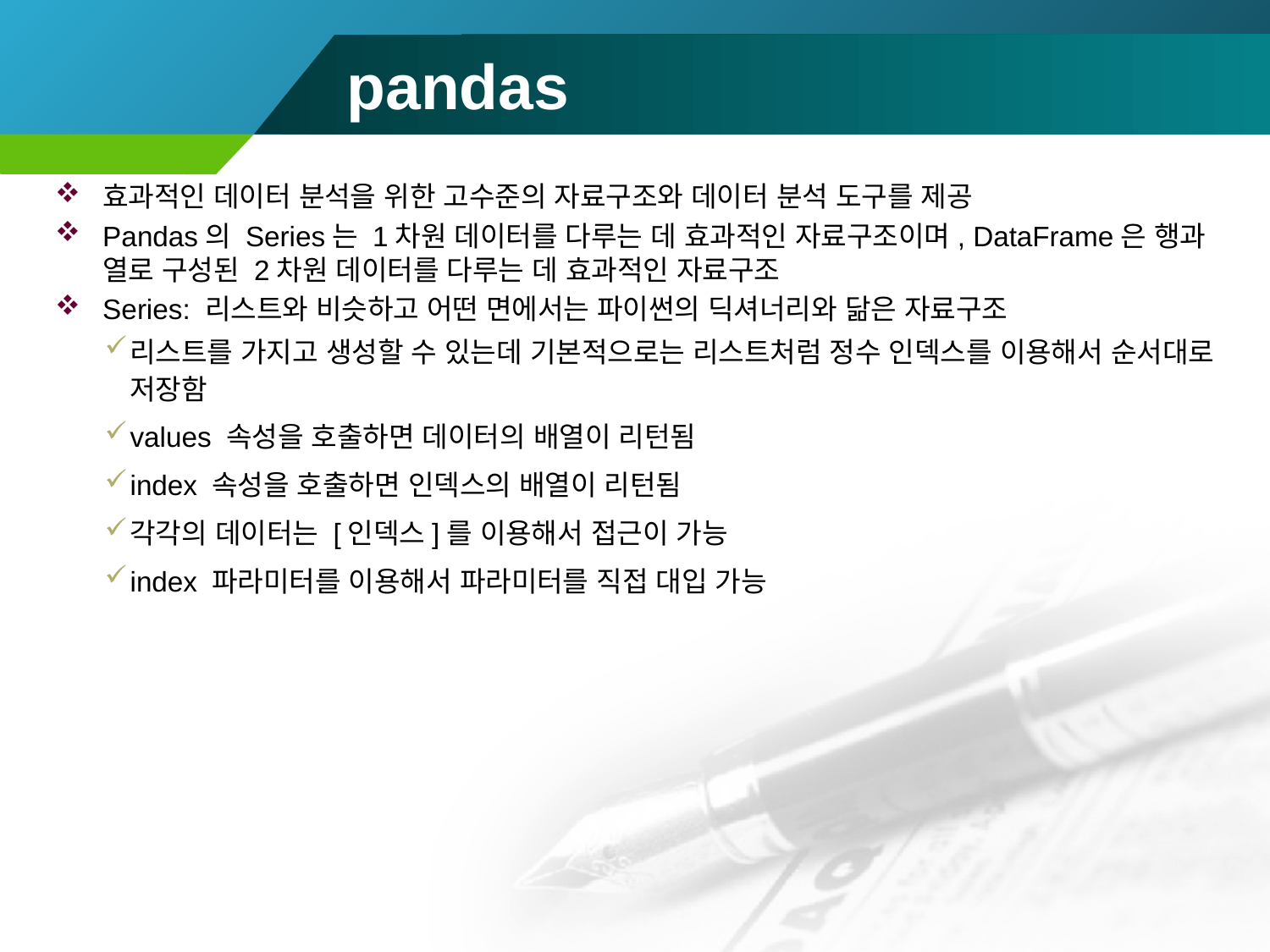

# pandas
효과적인 데이터 분석을 위한 고수준의 자료구조와 데이터 분석 도구를 제공
Pandas의 Series는 1차원 데이터를 다루는 데 효과적인 자료구조이며, DataFrame은 행과 열로 구성된 2차원 데이터를 다루는 데 효과적인 자료구조
Series: 리스트와 비슷하고 어떤 면에서는 파이썬의 딕셔너리와 닮은 자료구조
리스트를 가지고 생성할 수 있는데 기본적으로는 리스트처럼 정수 인덱스를 이용해서 순서대로 저장함
values 속성을 호출하면 데이터의 배열이 리턴됨
index 속성을 호출하면 인덱스의 배열이 리턴됨
각각의 데이터는 [인덱스]를 이용해서 접근이 가능
index 파라미터를 이용해서 파라미터를 직접 대입 가능